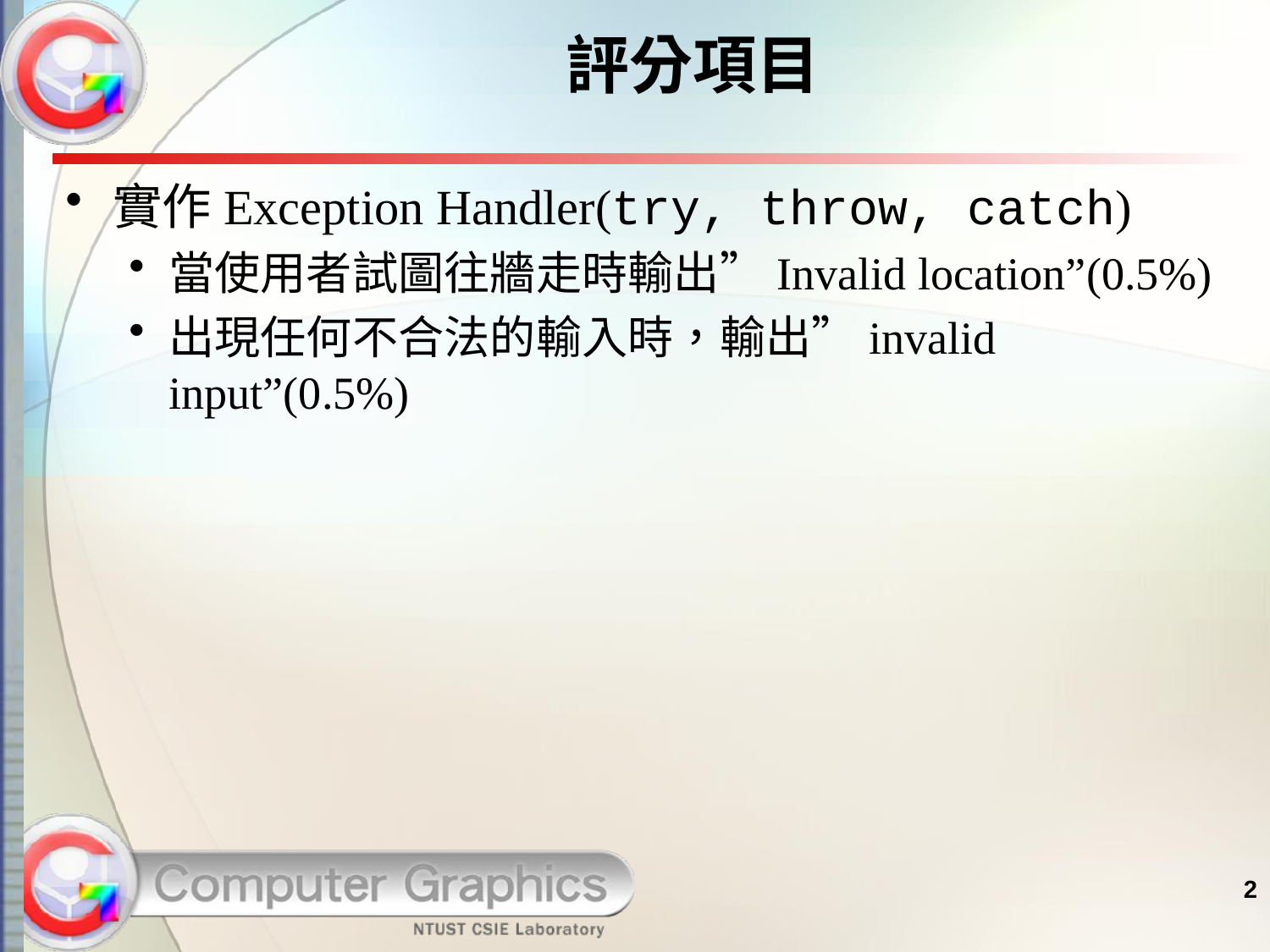

# 評分項目
實作Exception Handler(try, throw, catch)
當使用者試圖往牆走時輸出”Invalid location”(0.5%)
出現任何不合法的輸入時，輸出”invalid input”(0.5%)
2